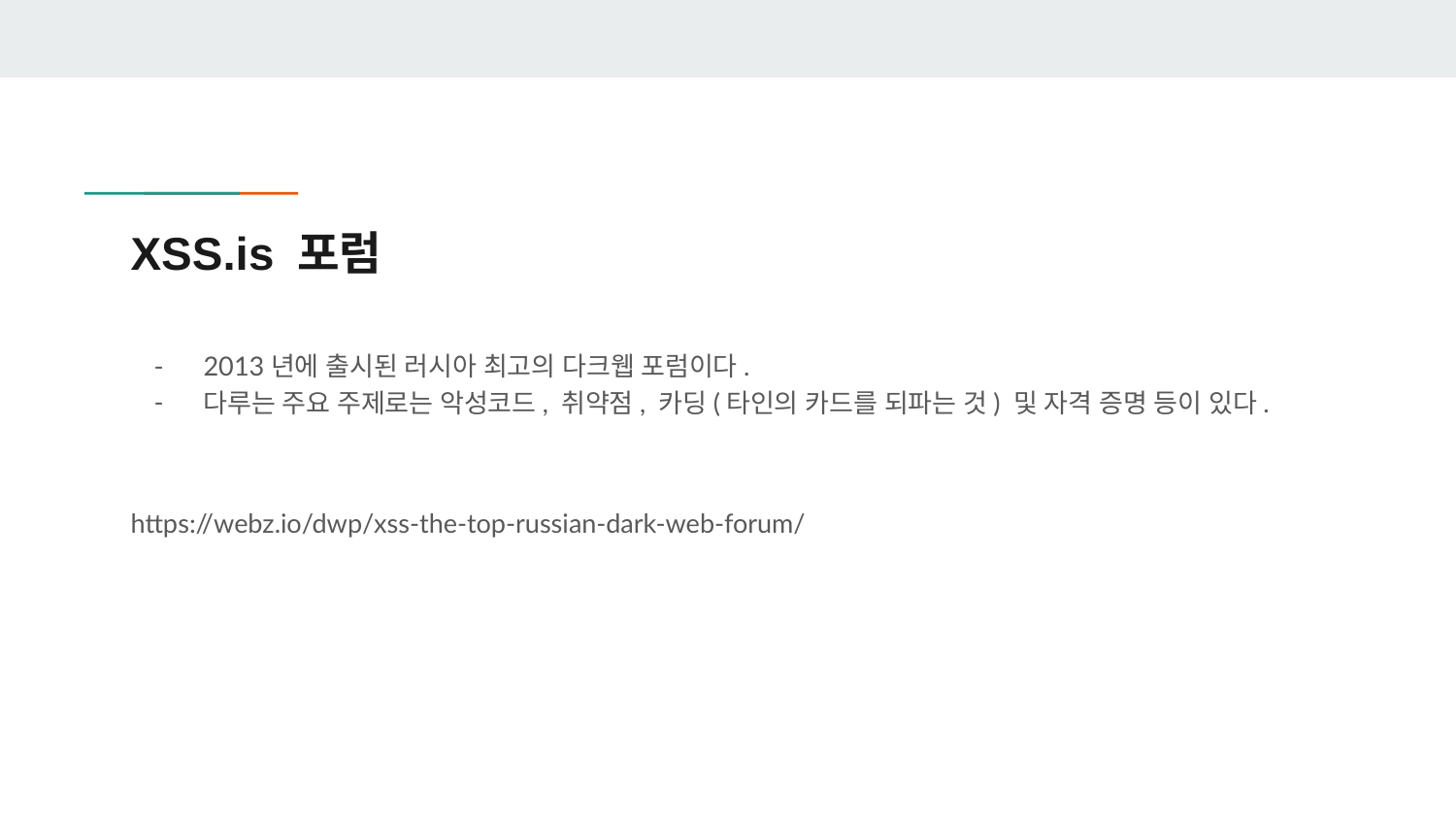

# XSS.is 포럼
2013년에 출시된 러시아 최고의 다크웹 포럼이다.
다루는 주요 주제로는 악성코드, 취약점, 카딩(타인의 카드를 되파는 것) 및 자격 증명 등이 있다.

https://webz.io/dwp/xss-the-top-russian-dark-web-forum/